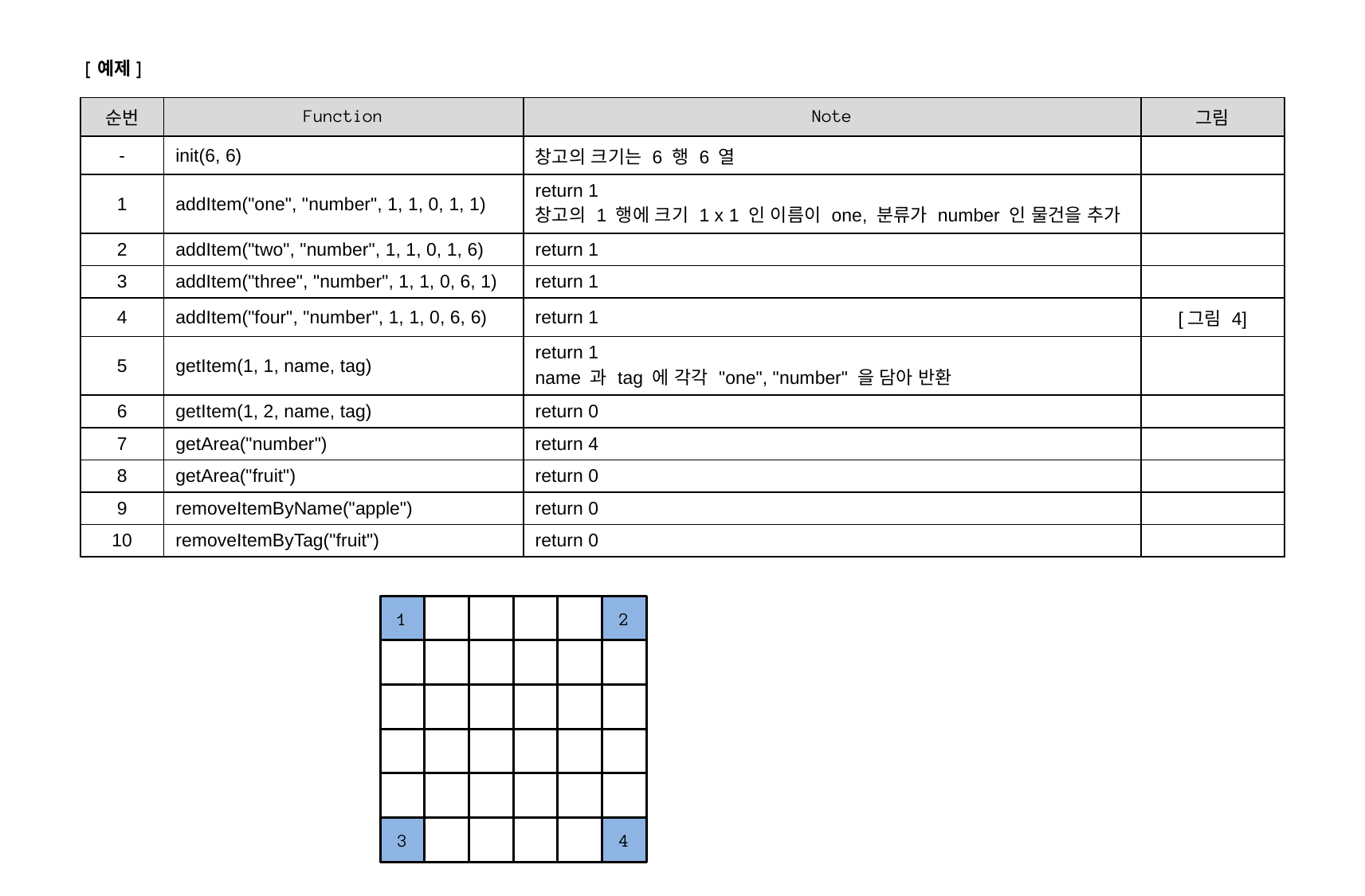

[예제]
| 순번 | Function | Note | 그림 |
| --- | --- | --- | --- |
| - | init(6, 6) | 창고의 크기는 6 행 6 열 |  |
| 1 | addItem("one", "number", 1, 1, 0, 1, 1) | return 1 창고의 1 행에 크기 1 x 1 인 이름이 one, 분류가 number 인 물건을 추가 |  |
| 2 | addItem("two", "number", 1, 1, 0, 1, 6) | return 1 |  |
| 3 | addItem("three", "number", 1, 1, 0, 6, 1) | return 1 |  |
| 4 | addItem("four", "number", 1, 1, 0, 6, 6) | return 1 | [그림 4] |
| 5 | getItem(1, 1, name, tag) | return 1 name 과 tag 에 각각 "one", "number" 을 담아 반환 |  |
| 6 | getItem(1, 2, name, tag) | return 0 |  |
| 7 | getArea("number") | return 4 |  |
| 8 | getArea("fruit") | return 0 |  |
| 9 | removeItemByName("apple") | return 0 |  |
| 10 | removeItemByTag("fruit") | return 0 |  |
2

1

4

3